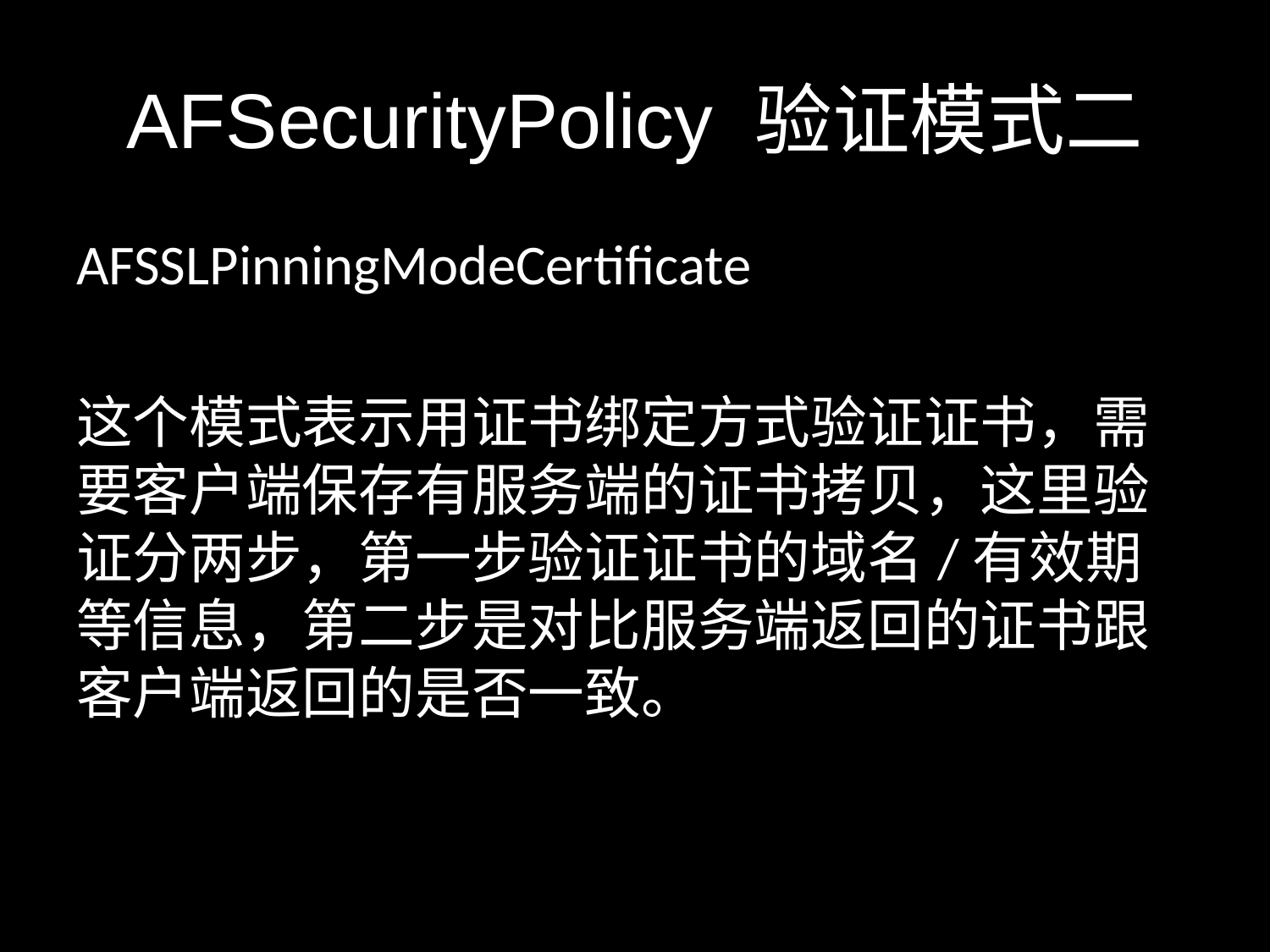

# AFSecurityPolicy 验证模式二
AFSSLPinningModeCertificate

这个模式表示用证书绑定方式验证证书，需要客户端保存有服务端的证书拷贝，这里验证分两步，第一步验证证书的域名/有效期等信息，第二步是对比服务端返回的证书跟客户端返回的是否一致。